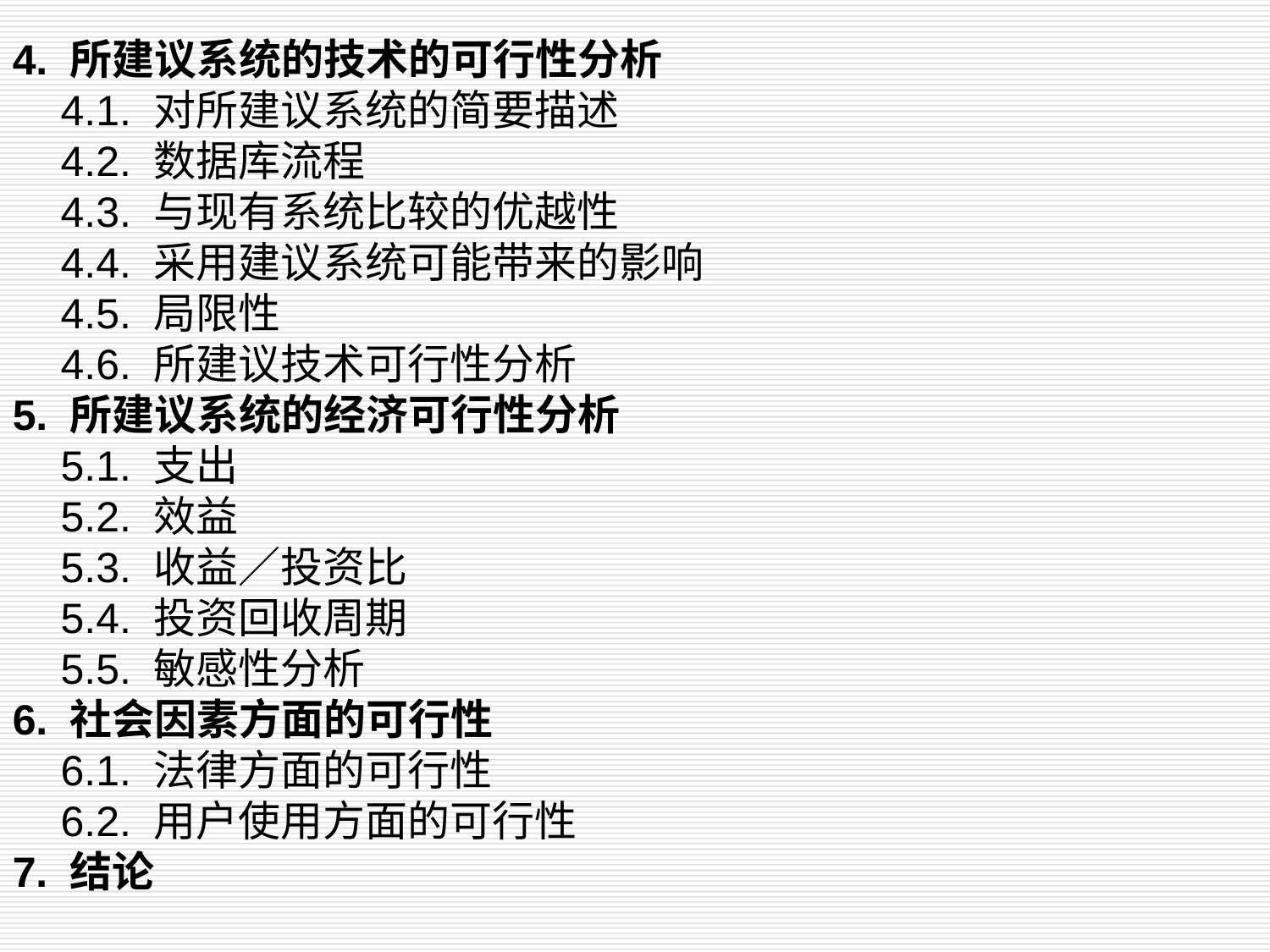

4. 所建议系统的技术的可行性分析
    4.1. 对所建议系统的简要描述
    4.2. 数据库流程
    4.3. 与现有系统比较的优越性
    4.4. 采用建议系统可能带来的影响
    4.5. 局限性
    4.6. 所建议技术可行性分析
5. 所建议系统的经济可行性分析
    5.1. 支出
    5.2. 效益
    5.3. 收益／投资比
    5.4. 投资回收周期
    5.5. 敏感性分析
6. 社会因素方面的可行性
    6.1. 法律方面的可行性
    6.2. 用户使用方面的可行性
7. 结论